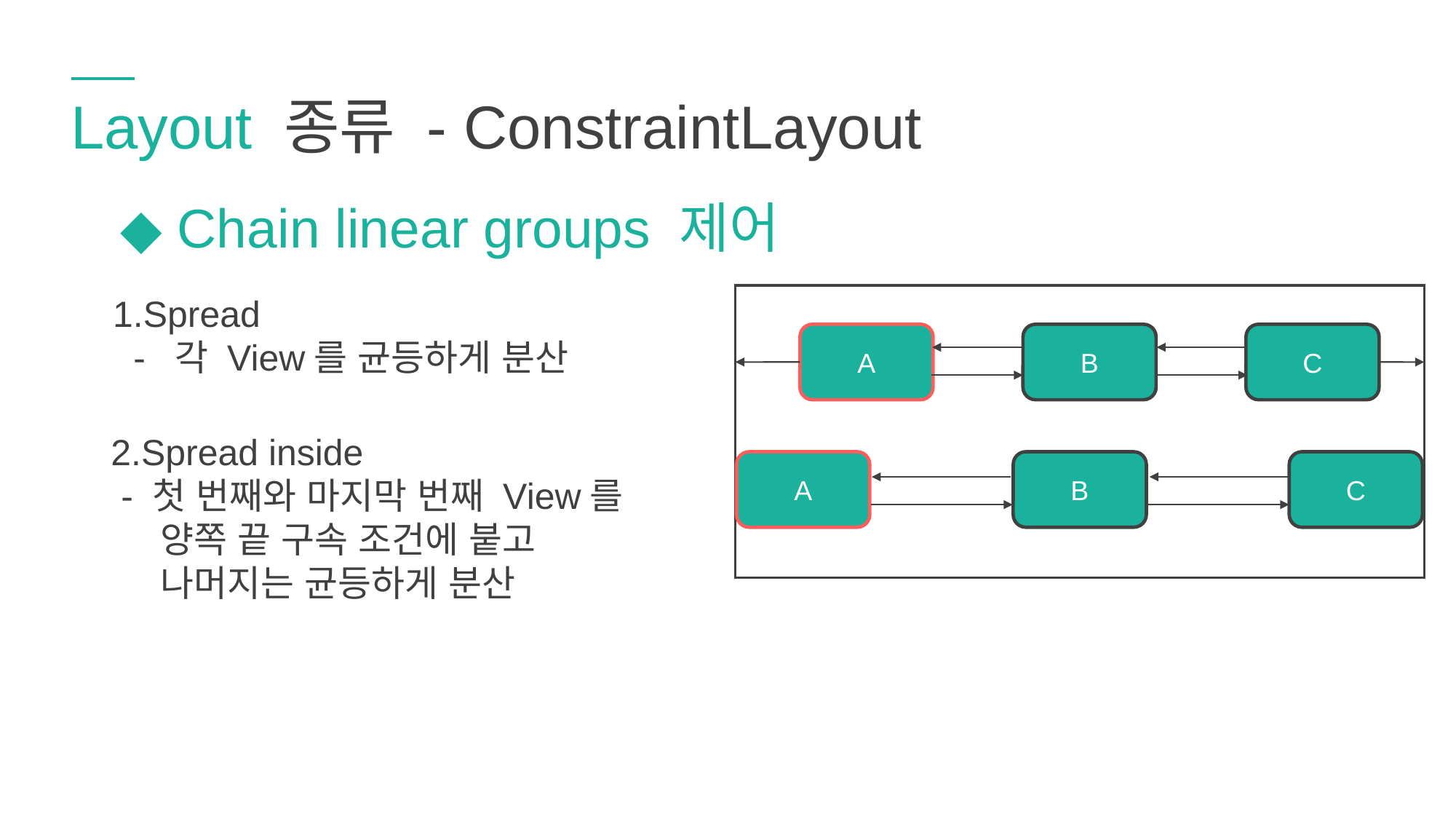

Layout 종류 - ConstraintLayout
◆ Chain linear groups 제어
1.Spread
  -  각 View를 균등하게 분산

A
B
C
A
B
C
2.Spread inside
 - 첫 번째와 마지막 번째 View를
    양쪽 끝 구속 조건에 붙고
    나머지는 균등하게 분산